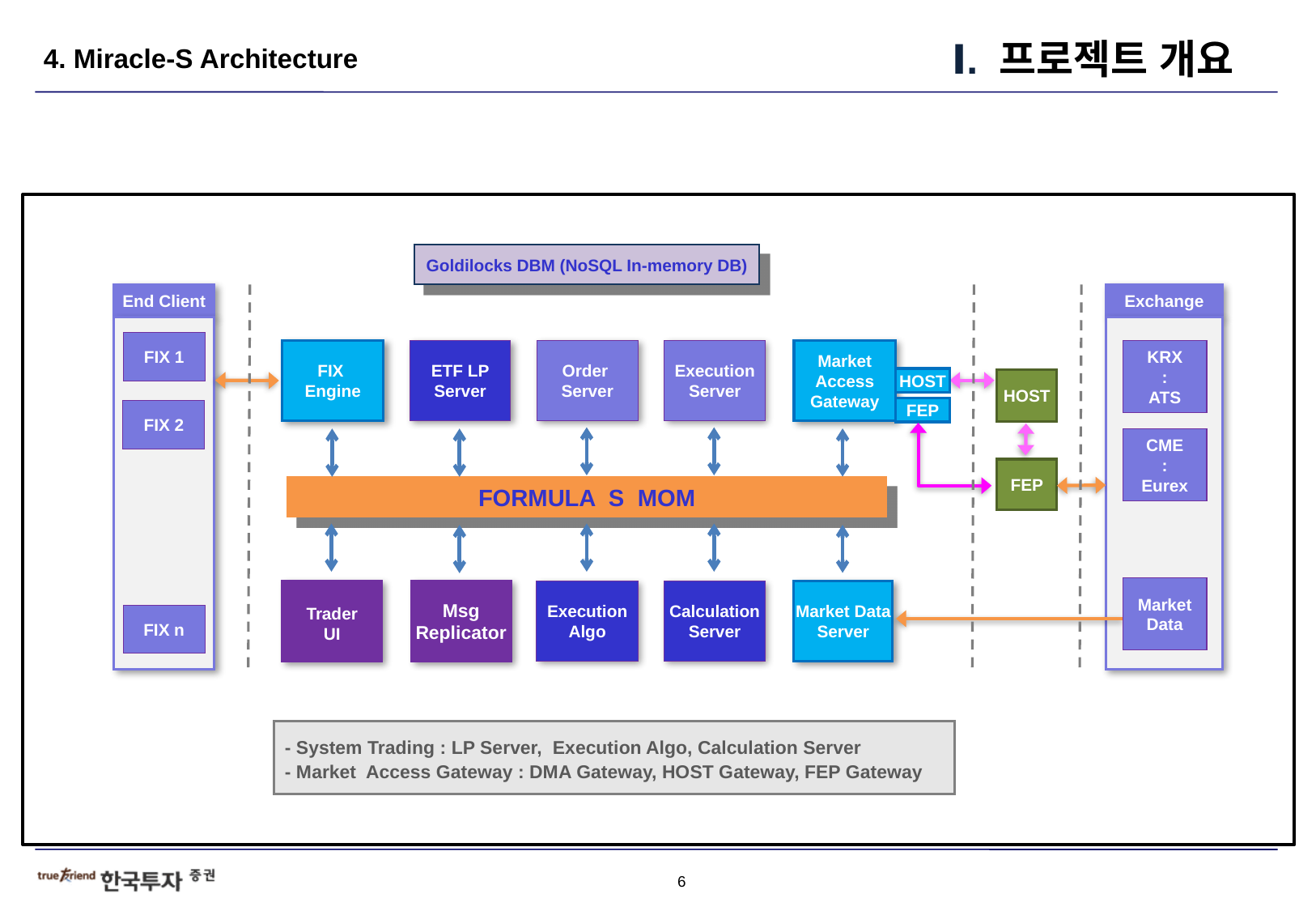

Ⅰ. 프로젝트 개요
4. Miracle-S Architecture

Goldilocks DBM (NoSQL In-memory DB)
End Client
Exchange

FIX 1
FIX
Engine
ETF LP Server
Order  Server
Execution Server
Market Access Gateway
KRX
:
ATS
HOST
HOST
FEP
FIX 2
CME
:
Eurex
FEP
FORMULA  S  MOM
Market Data
Trader
UI
Msg Replicator
Execution Algo
Calculation
Server
Market Data  Server
FIX n
  - System Trading : LP Server,  Execution Algo, Calculation Server
  - Market  Access Gateway : DMA Gateway, HOST Gateway, FEP Gateway